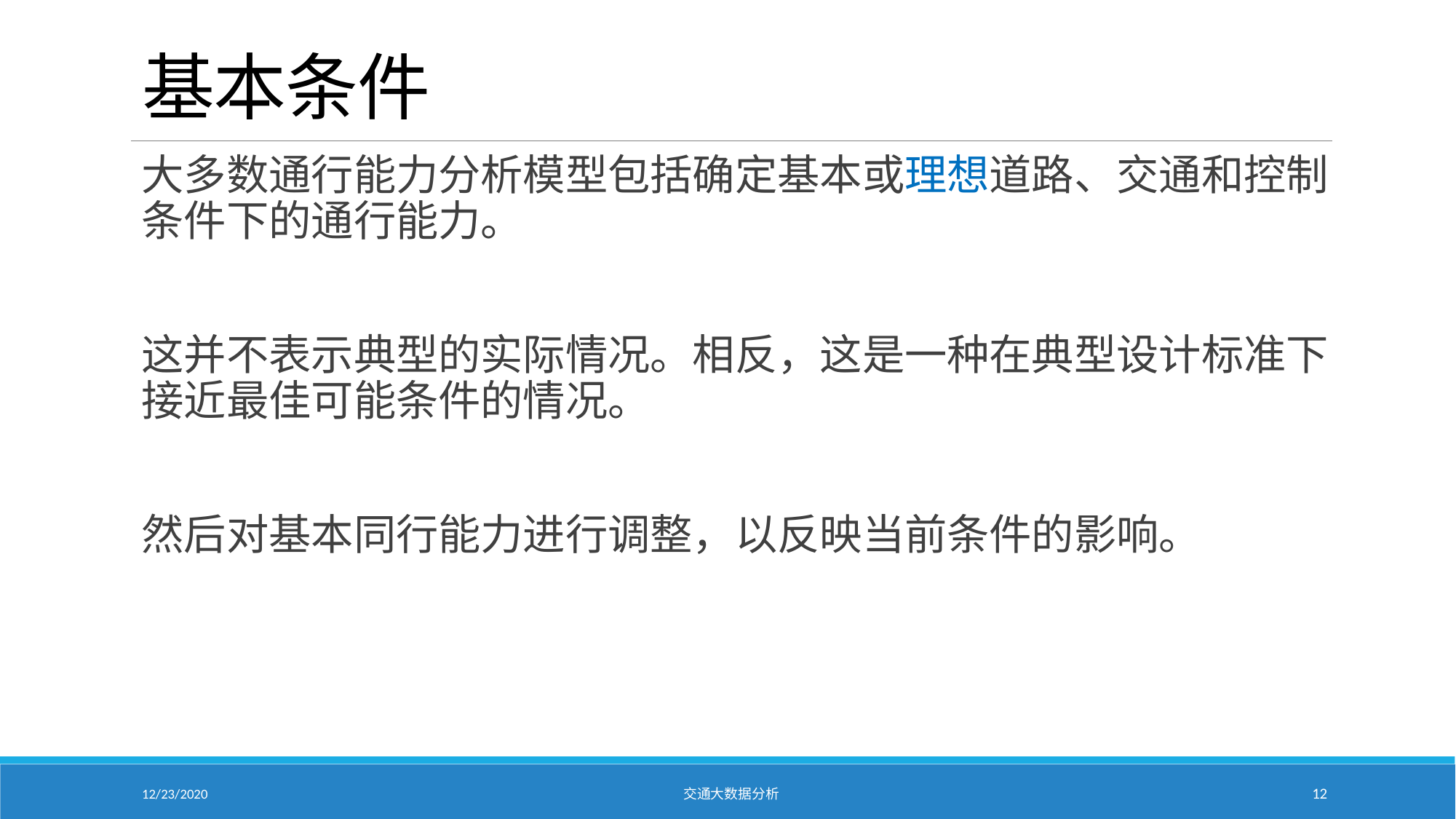

# 基本条件
大多数通行能力分析模型包括确定基本或理想道路、交通和控制条件下的通行能力。

这并不表示典型的实际情况。相反，这是一种在典型设计标准下接近最佳可能条件的情况。

然后对基本同行能力进行调整，以反映当前条件的影响。
12/23/2020
交通大数据分析
12